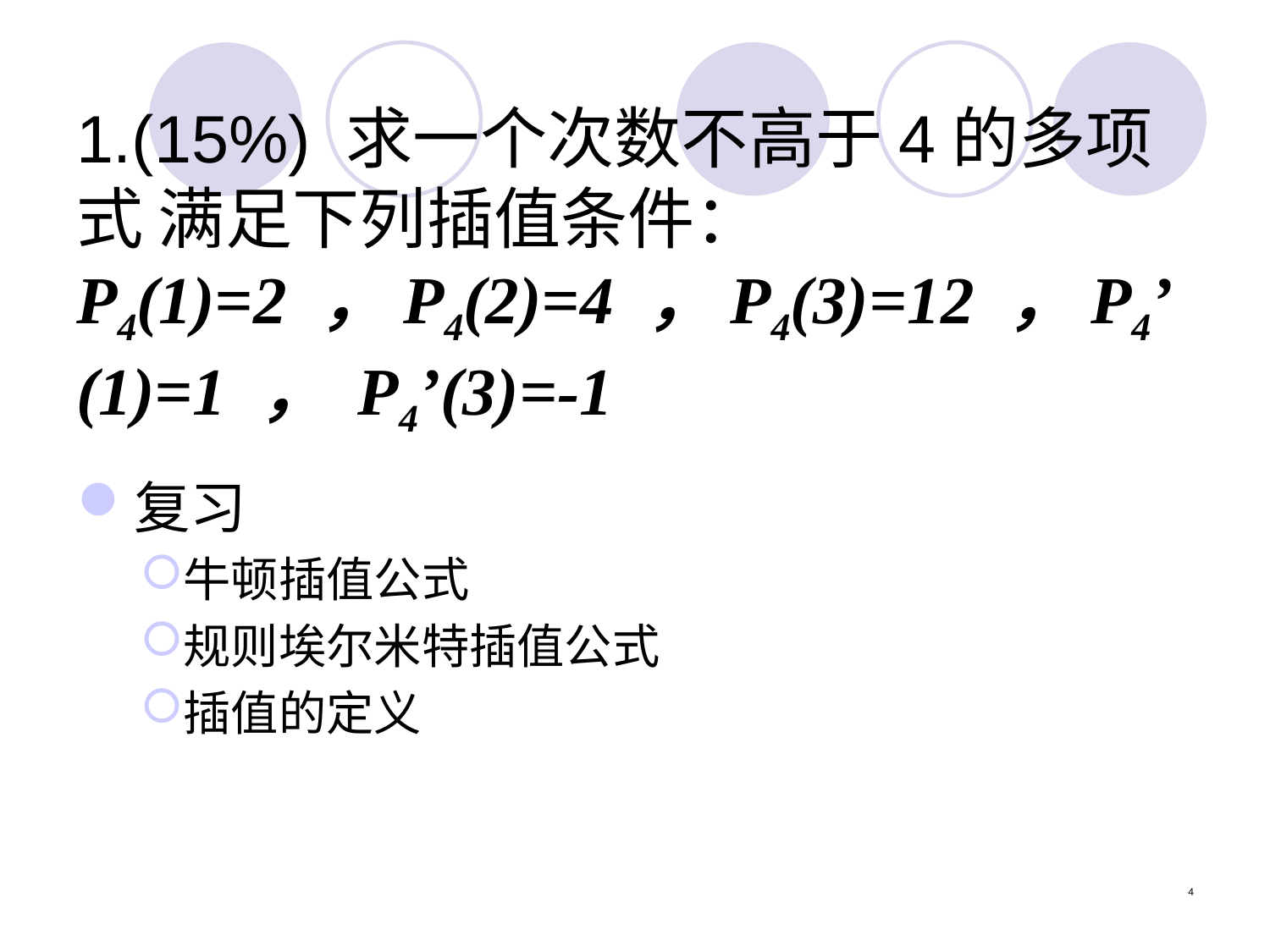

# 1.(15%) 求一个次数不高于4的多项式 满足下列插值条件： P4(1)=2 ，P4(2)=4 ，P4(3)=12 ，P4’(1)=1 ， P4’(3)=-1
复习
牛顿插值公式
规则埃尔米特插值公式
插值的定义
4